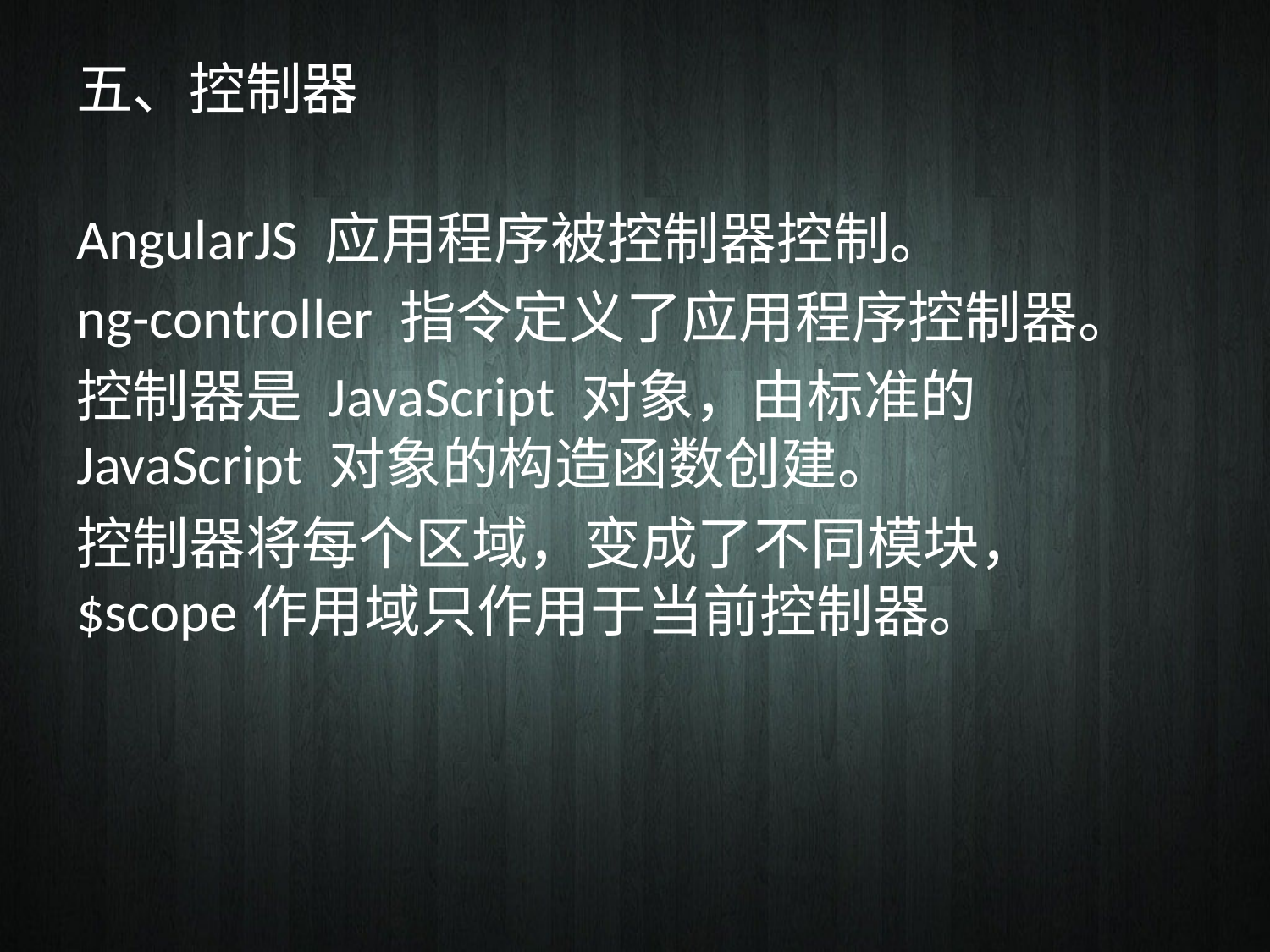

# 五、控制器
AngularJS 应用程序被控制器控制。
ng-controller 指令定义了应用程序控制器。
控制器是 JavaScript 对象，由标准的 JavaScript 对象的构造函数创建。
控制器将每个区域，变成了不同模块，$scope作用域只作用于当前控制器。